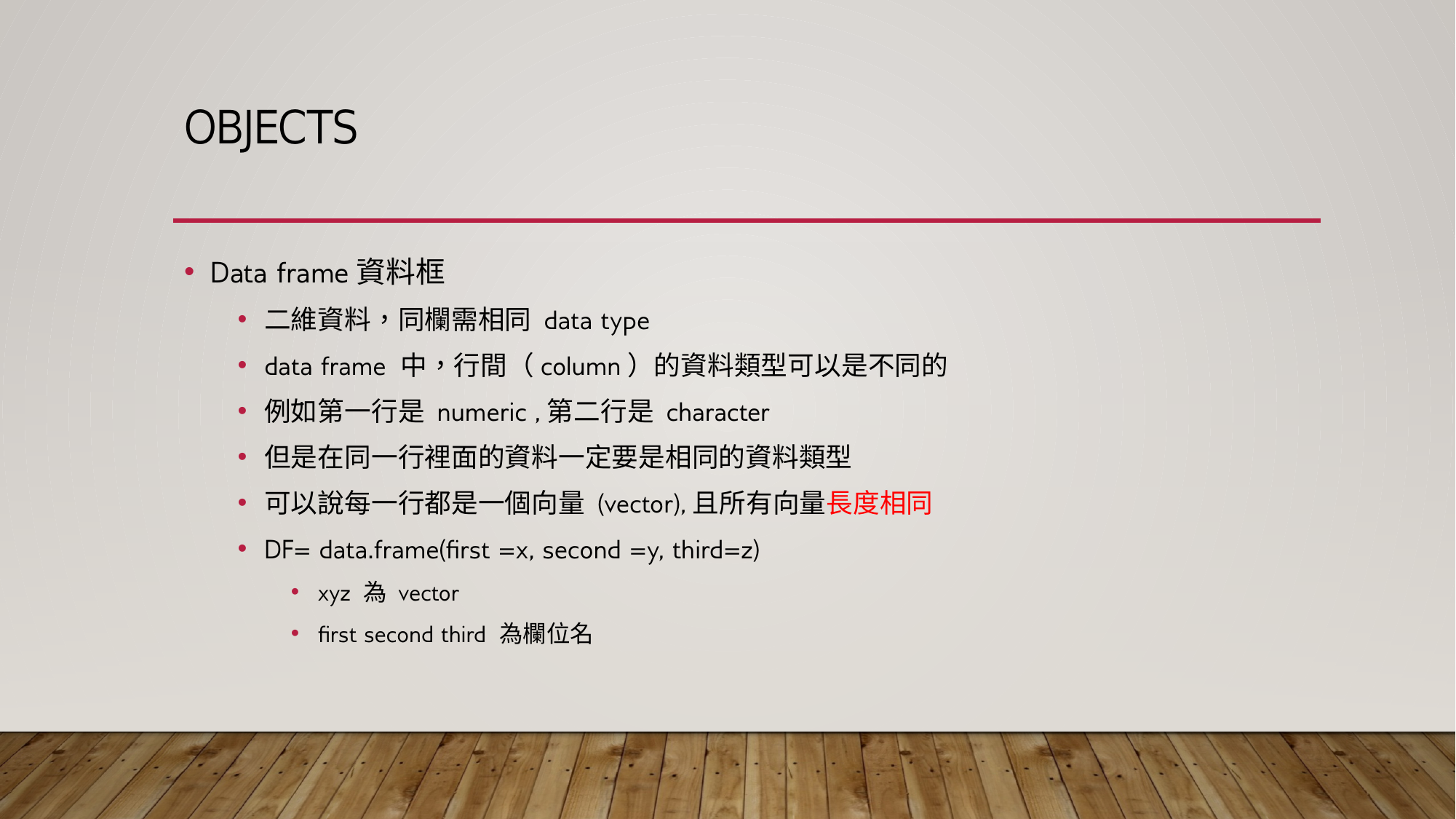

# Objects
Data frame資料框
二維資料，同欄需相同 data type
data frame 中，行間（column）的資料類型可以是不同的
例如第一行是 numeric ,第二行是 character
但是在同一行裡面的資料一定要是相同的資料類型
可以說每一行都是一個向量 (vector),且所有向量長度相同
DF= data.frame(first =x, second =y, third=z)
xyz 為 vector
first second third 為欄位名